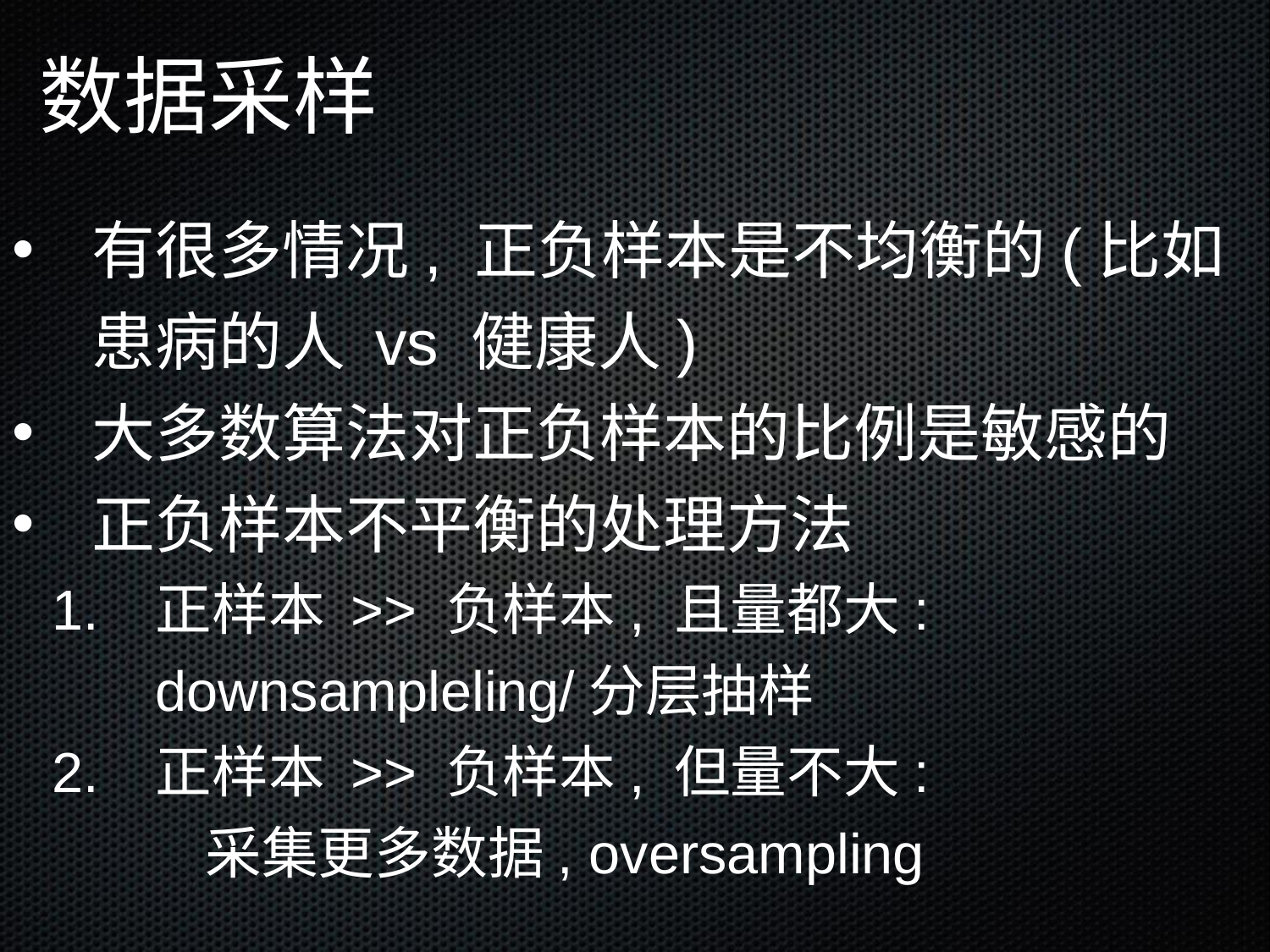

数据采样
有很多情况, 正负样本是不均衡的(比如患病的人 vs 健康人)
大多数算法对正负样本的比例是敏感的
正负样本不平衡的处理方法
正样本 >> 负样本, 且量都大: downsampleling/分层抽样
正样本 >> 负样本, 但量不大:
	 采集更多数据, oversampling